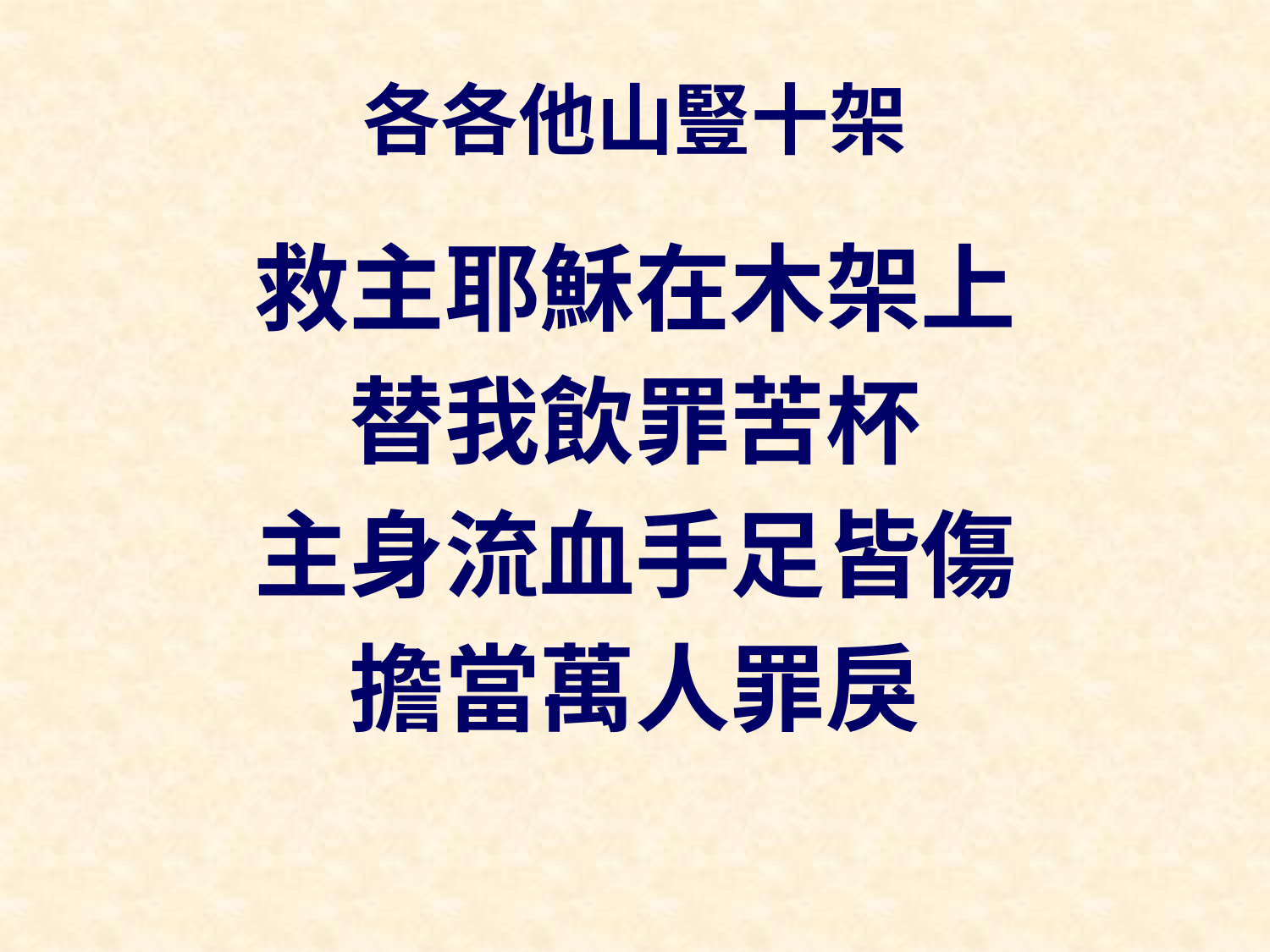

# 各各他山豎十架
救主耶穌在木架上
替我飲罪苦杯
主身流血手足皆傷
擔當萬人罪戾